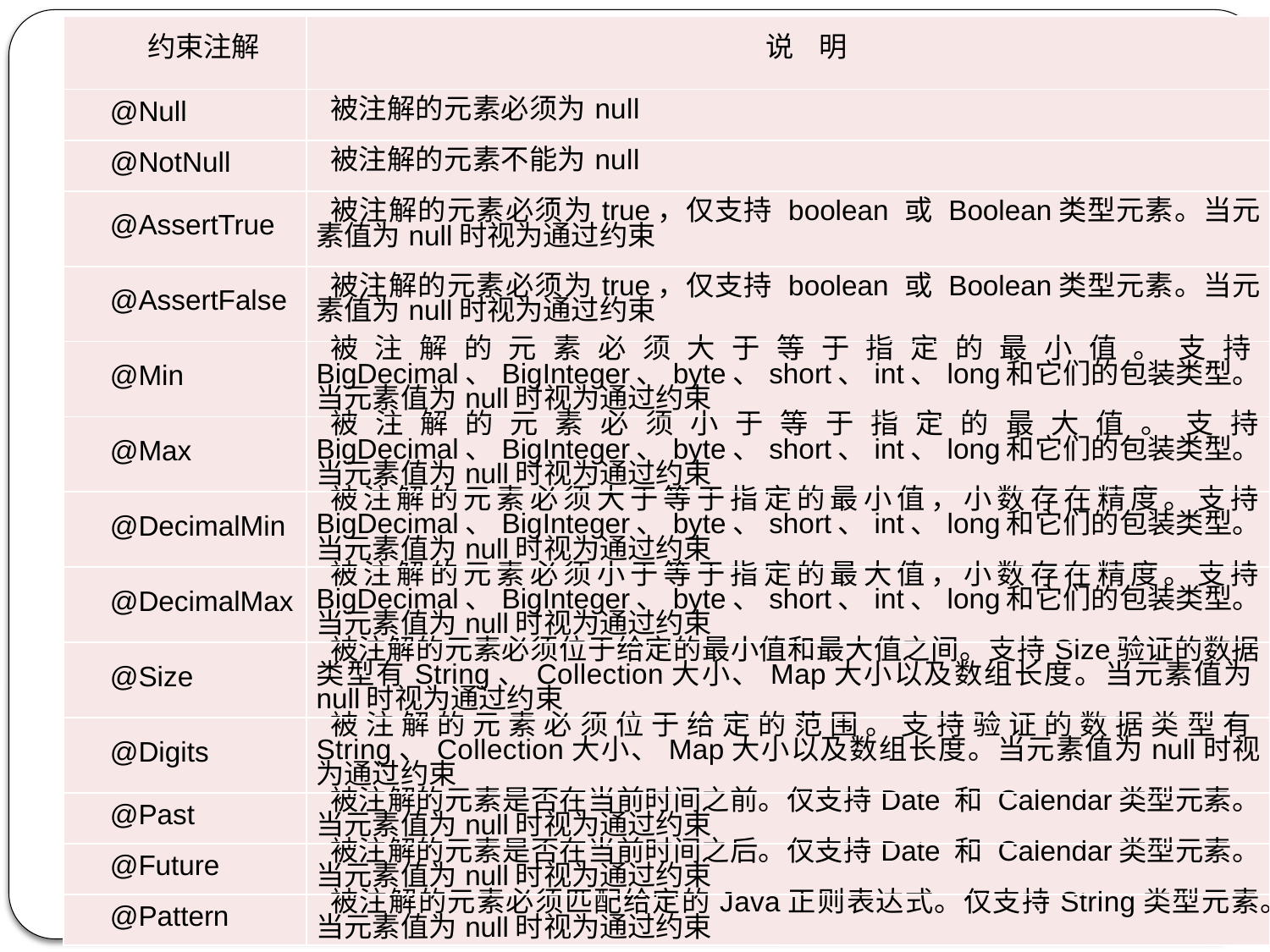

| 约束注解 | 说 明 |
| --- | --- |
| @Null | 被注解的元素必须为null |
| @NotNull | 被注解的元素不能为null |
| @AssertTrue | 被注解的元素必须为true，仅支持 boolean 或 Boolean类型元素。当元素值为null时视为通过约束 |
| @AssertFalse | 被注解的元素必须为true，仅支持 boolean 或 Boolean类型元素。当元素值为null时视为通过约束 |
| @Min | 被注解的元素必须大于等于指定的最小值。支持BigDecimal、BigInteger、byte、short、int、long和它们的包装类型。当元素值为null时视为通过约束 |
| @Max | 被注解的元素必须小于等于指定的最大值。支持 BigDecimal、BigInteger、byte、short、int、long和它们的包装类型。 当元素值为null时视为通过约束 |
| @DecimalMin | 被注解的元素必须大于等于指定的最小值，小数存在精度。支持 BigDecimal、BigInteger、byte、short、int、long和它们的包装类型。当元素值为null时视为通过约束 |
| @DecimalMax | 被注解的元素必须小于等于指定的最大值，小数存在精度。支持 BigDecimal、BigInteger、byte、short、int、long和它们的包装类型。当元素值为null时视为通过约束 |
| @Size | 被注解的元素必须位于给定的最小值和最大值之间。支持Size验证的数据类型有String、Collection大小、Map大小以及数组长度。当元素值为null时视为通过约束 |
| @Digits | 被注解的元素必须位于给定的范围。支持验证的数据类型有String、Collection大小、Map大小以及数组长度。当元素值为null时视为通过约束 |
| @Past | 被注解的元素是否在当前时间之前。仅支持Date 和 Calendar类型元素。当元素值为null时视为通过约束 |
| @Future | 被注解的元素是否在当前时间之后。仅支持Date 和 Calendar类型元素。当元素值为null时视为通过约束 |
| @Pattern | 被注解的元素必须匹配给定的Java正则表达式。仅支持String类型元素。当元素值为null时视为通过约束 |
#